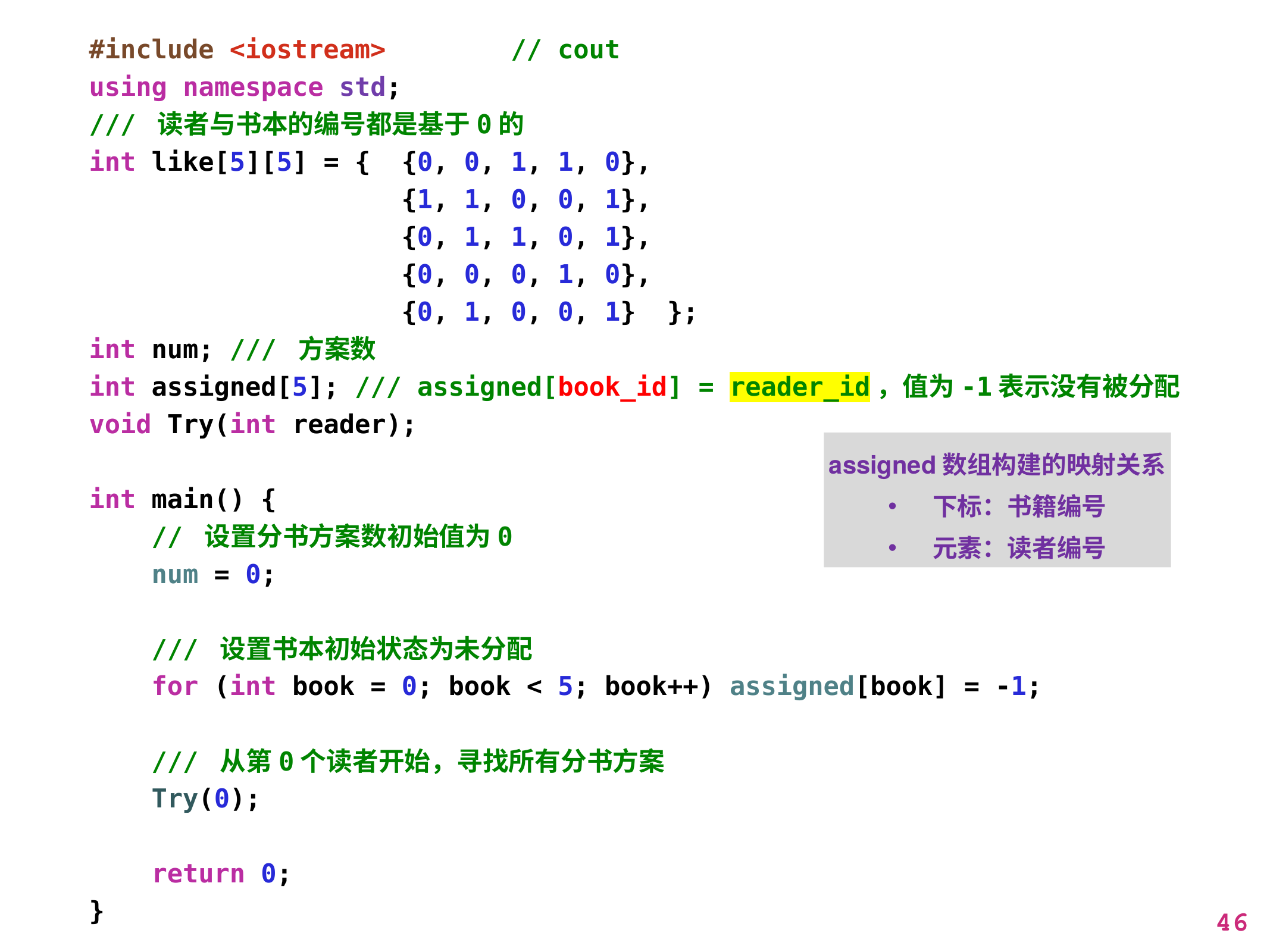

#include <iostream>        // cout
using namespace std;
/// 读者与书本的编号都是基于0的
int like[5][5] = {  {0, 0, 1, 1, 0},
                    {1, 1, 0, 0, 1},
                    {0, 1, 1, 0, 1},
                    {0, 0, 0, 1, 0},
                    {0, 1, 0, 0, 1}  };
int num; /// 方案数
int assigned[5]; /// assigned[book_id] = reader_id，值为-1表示没有被分配
void Try(int reader);

int main() {
    // 设置分书方案数初始值为0
    num = 0;

    /// 设置书本初始状态为未分配
    for (int book = 0; book < 5; book++) assigned[book] = -1;

    /// 从第0个读者开始，寻找所有分书方案
    Try(0);

    return 0;
}
assigned数组构建的映射关系
下标：书籍编号
元素：读者编号
46